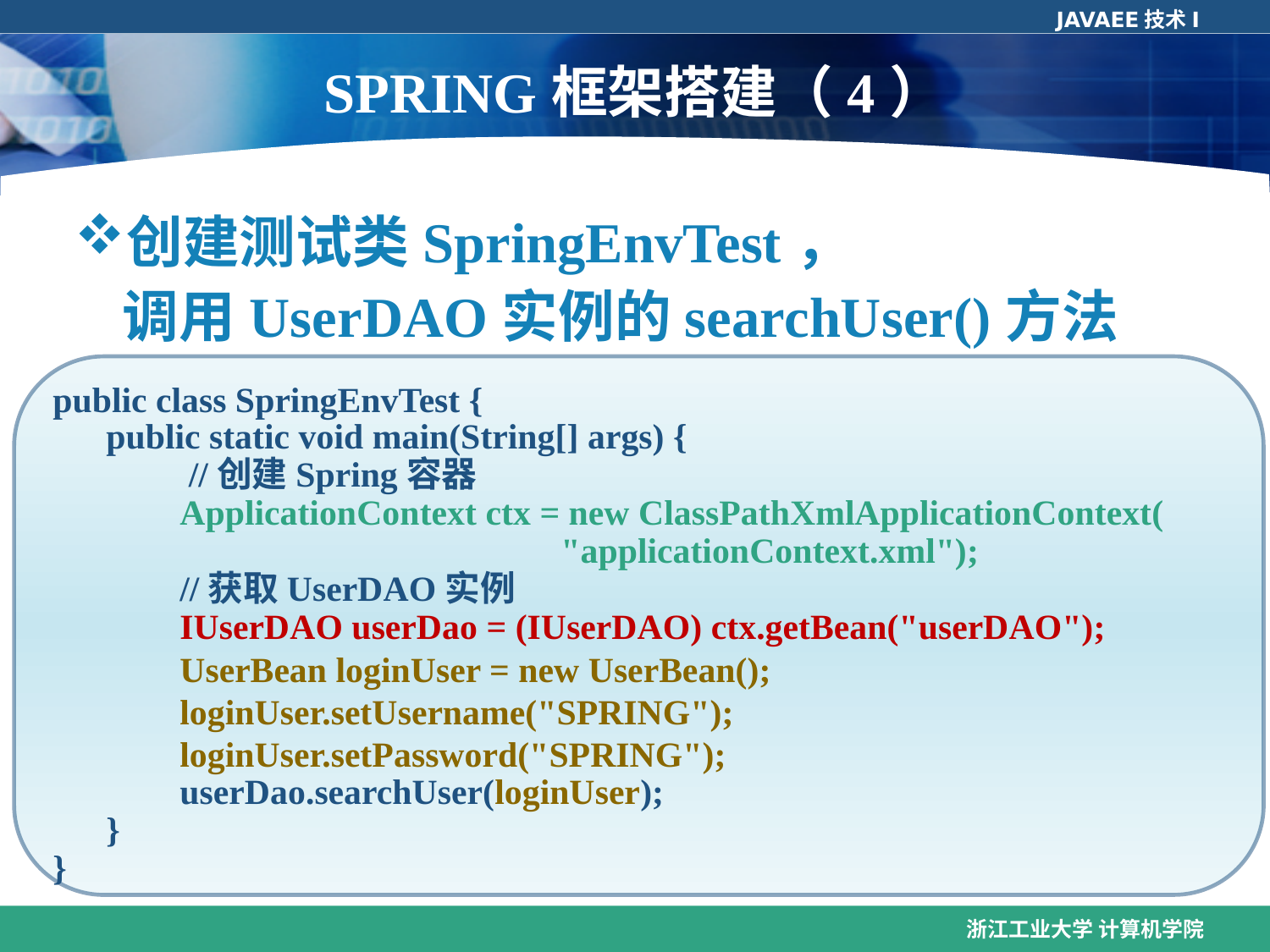

# SPRING框架搭建（4）
创建测试类SpringEnvTest，
调用UserDAO实例的searchUser()方法

public class SpringEnvTest {
      public static void main(String[] args) {
       	 //创建Spring容器
	ApplicationContext ctx = new ClassPathXmlApplicationContext(
				"applicationContext.xml");
	//获取UserDAO实例
	IUserDAO userDao = (IUserDAO) ctx.getBean("userDAO");
	UserBean loginUser = new UserBean();
	loginUser.setUsername("SPRING");
	loginUser.setPassword("SPRING");
	userDao.searchUser(loginUser);
      }
}